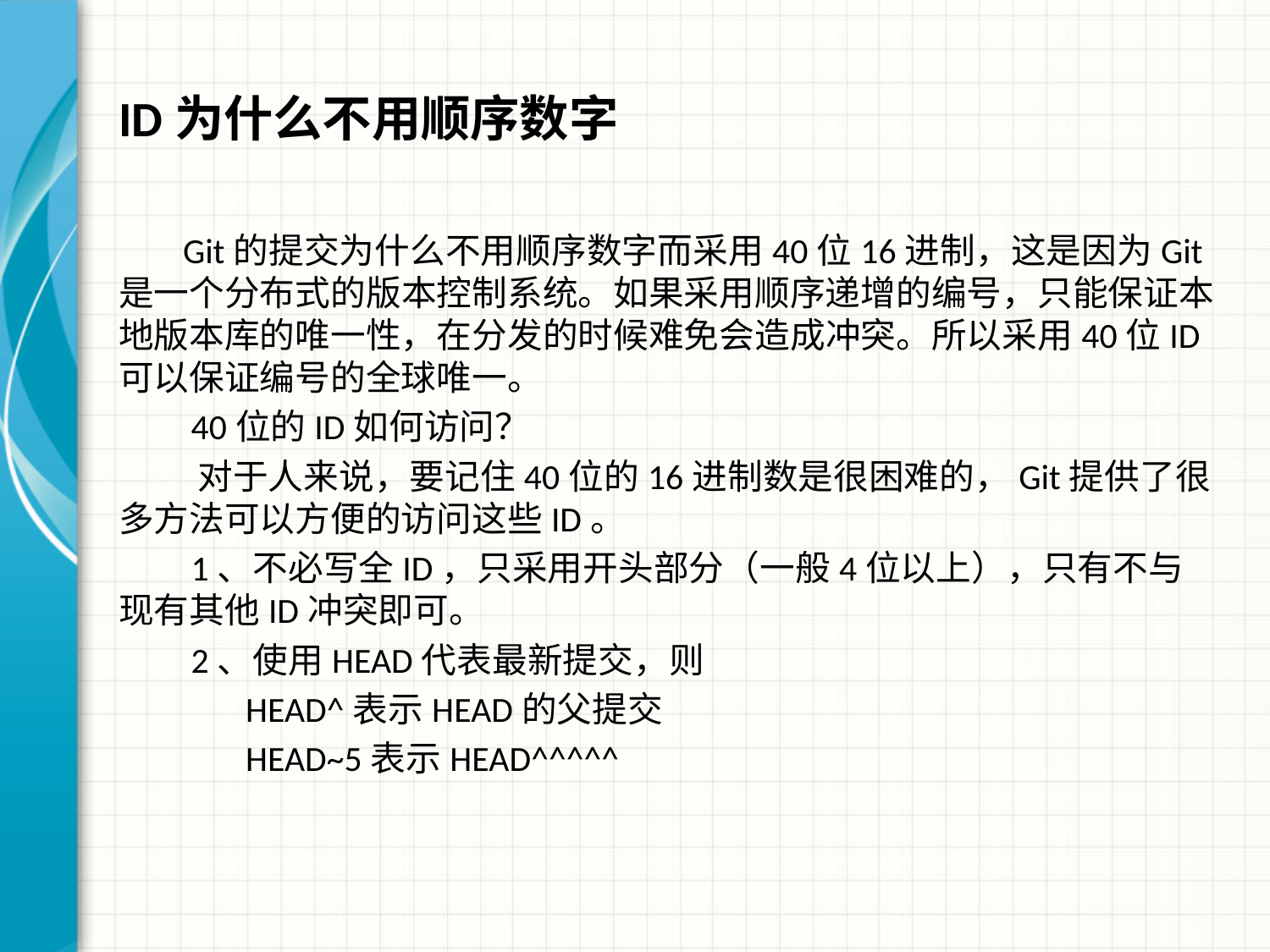

# ID为什么不用顺序数字
        Git的提交为什么不用顺序数字而采用40位16进制，这是因为Git是一个分布式的版本控制系统。如果采用顺序递增的编号，只能保证本地版本库的唯一性，在分发的时候难免会造成冲突。所以采用40位ID可以保证编号的全球唯一。
         40位的ID如何访问？
         对于人来说，要记住40位的16进制数是很困难的，Git提供了很多方法可以方便的访问这些ID。
         1、不必写全ID，只采用开头部分（一般4位以上），只有不与现有其他ID冲突即可。
         2、使用HEAD代表最新提交，则
 	HEAD^表示HEAD的父提交
	HEAD~5表示HEAD^^^^^